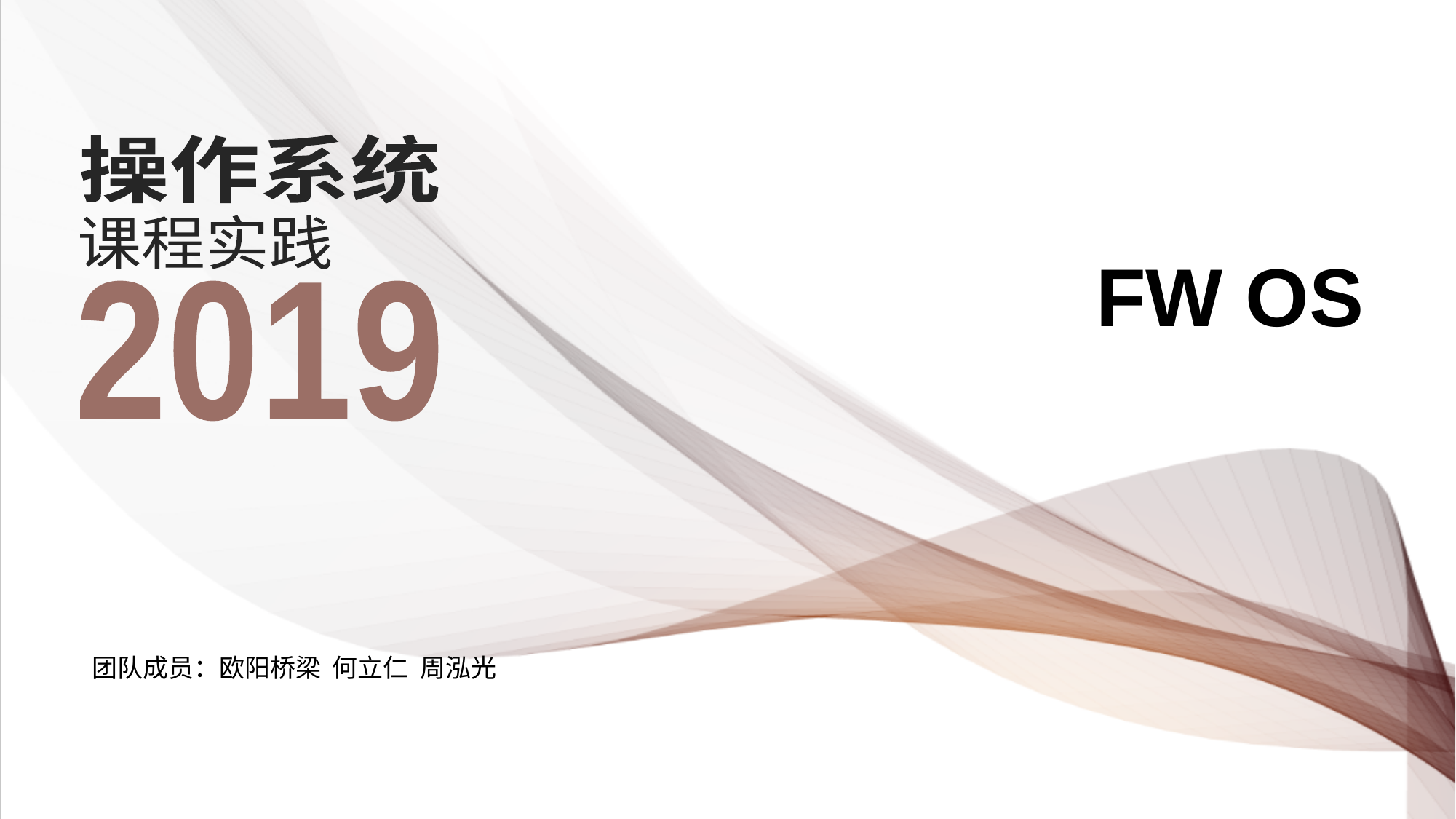

操作系统
课程实践
2019
# FW OS
团队成员：欧阳桥梁  何立仁  周泓光